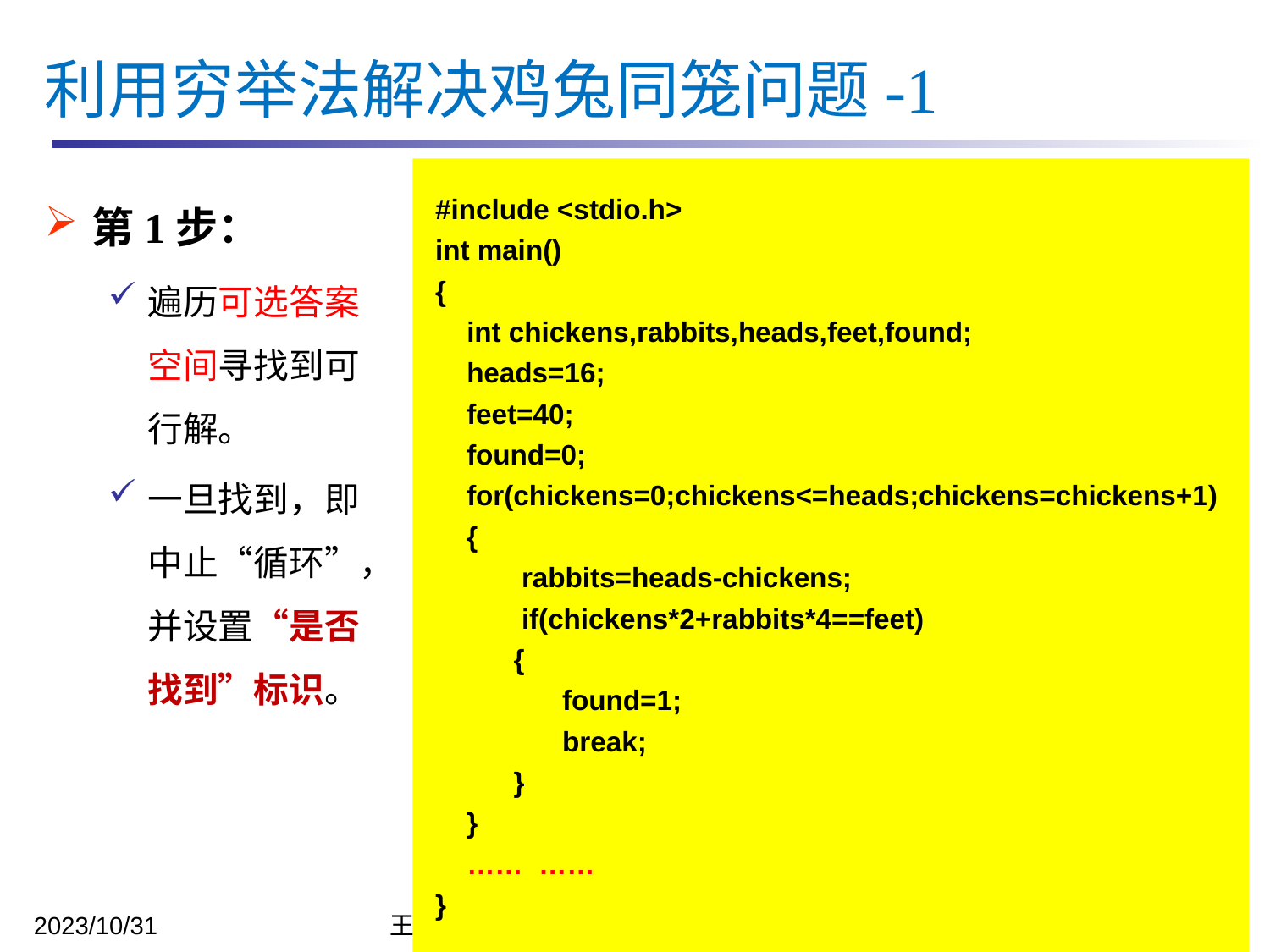

利用穷举法解决鸡兔同笼问题-1
#include <stdio.h>
int main()
{
    int chickens,rabbits,heads,feet,found;
    heads=16;
    feet=40;
    found=0;
    for(chickens=0;chickens<=heads;chickens=chickens+1)
    {
           rabbits=heads-chickens;
           if(chickens*2+rabbits*4==feet)
          {
	found=1;
	break;
          }
    }
    ……  ……
}
第1步：
遍历可选答案空间寻找到可行解。
一旦找到，即中止“循环”，并设置“是否找到”标识。
2023/10/31
王化雨 whuayu000@163.com 13306442222
33/49